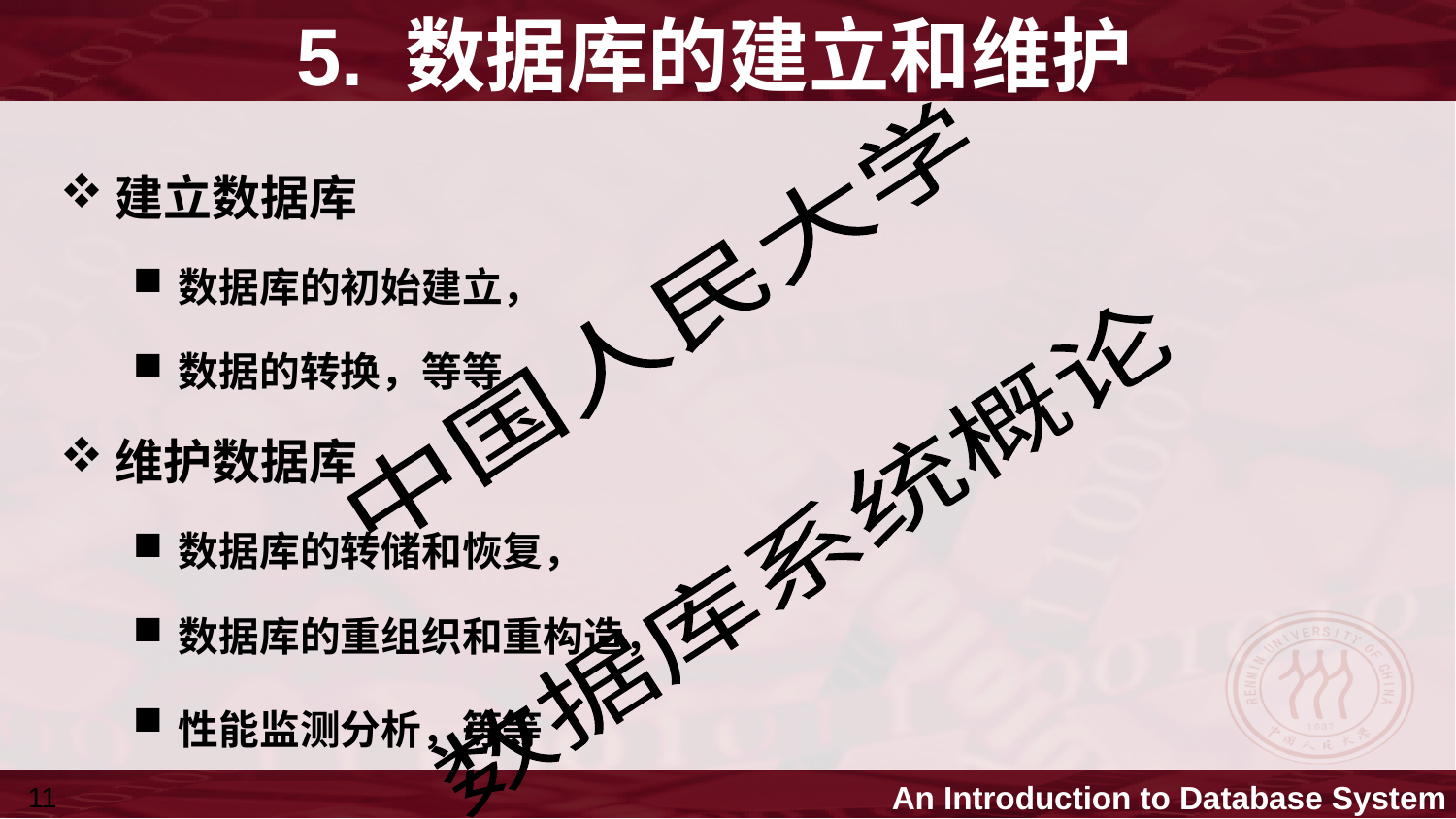

# 5. 数据库的建立和维护
建立数据库
数据库的初始建立，
数据的转换，等等
维护数据库
数据库的转储和恢复，
数据库的重组织和重构造，
性能监测分析，等等

11